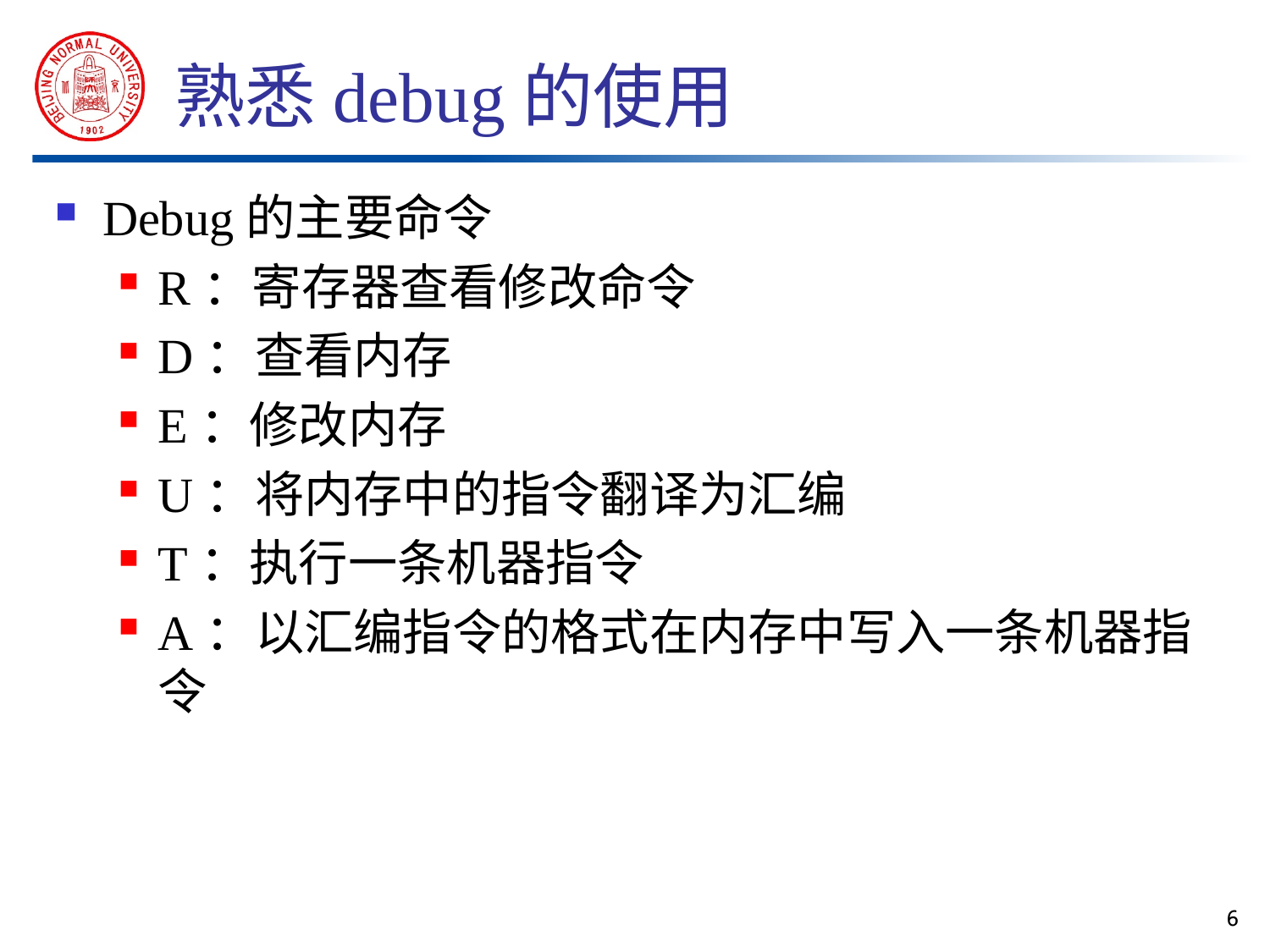

# 熟悉debug的使用
Debug的主要命令
R：寄存器查看修改命令
D：查看内存
E：修改内存
U：将内存中的指令翻译为汇编
T：执行一条机器指令
A：以汇编指令的格式在内存中写入一条机器指令